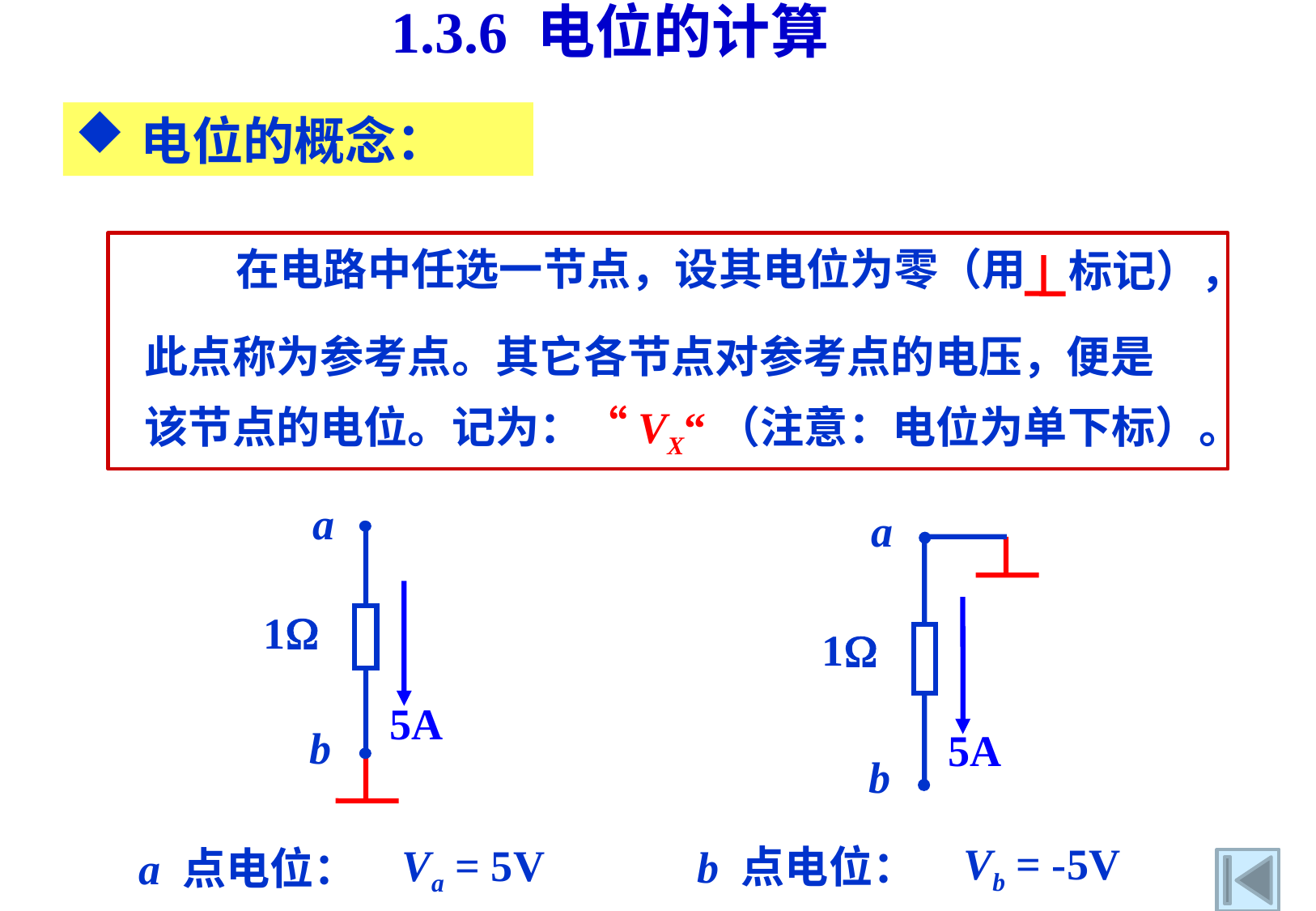

1.3.6 电位的计算
电位的概念：

在电路中任选一节点，设其电位为零（用

此点称为参考点。其它各节点对参考点的电压，便是
该节点的电位。记为：“VX“（注意：电位为单下标）。
标记），
a

1Ω

5A
b

Va = 5V
 a 点电位：
a

1Ω

5A
b

Vb = -5V
 b 点电位：